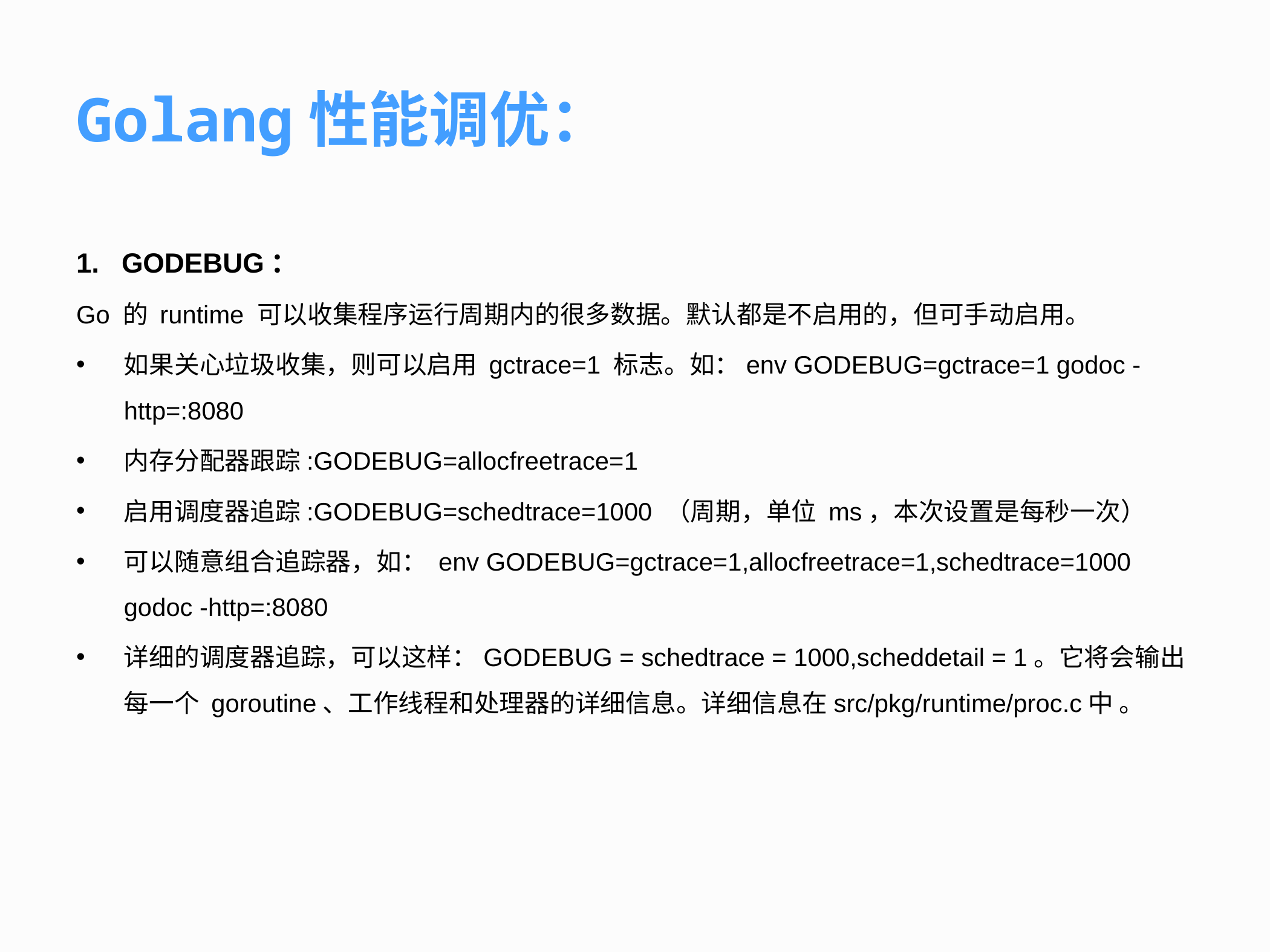

# Golang性能调优：
GODEBUG：
Go 的 runtime 可以收集程序运行周期内的很多数据。默认都是不启用的，但可手动启用。
如果关心垃圾收集，则可以启用 gctrace=1 标志。如：env GODEBUG=gctrace=1 godoc -http=:8080
内存分配器跟踪:GODEBUG=allocfreetrace=1
启用调度器追踪:GODEBUG=schedtrace=1000 （周期，单位 ms，本次设置是每秒一次）
可以随意组合追踪器，如： env GODEBUG=gctrace=1,allocfreetrace=1,schedtrace=1000 godoc -http=:8080
详细的调度器追踪，可以这样：GODEBUG = schedtrace = 1000,scheddetail = 1。它将会输出每一个 goroutine、工作线程和处理器的详细信息。详细信息在src/pkg/runtime/proc.c中 。